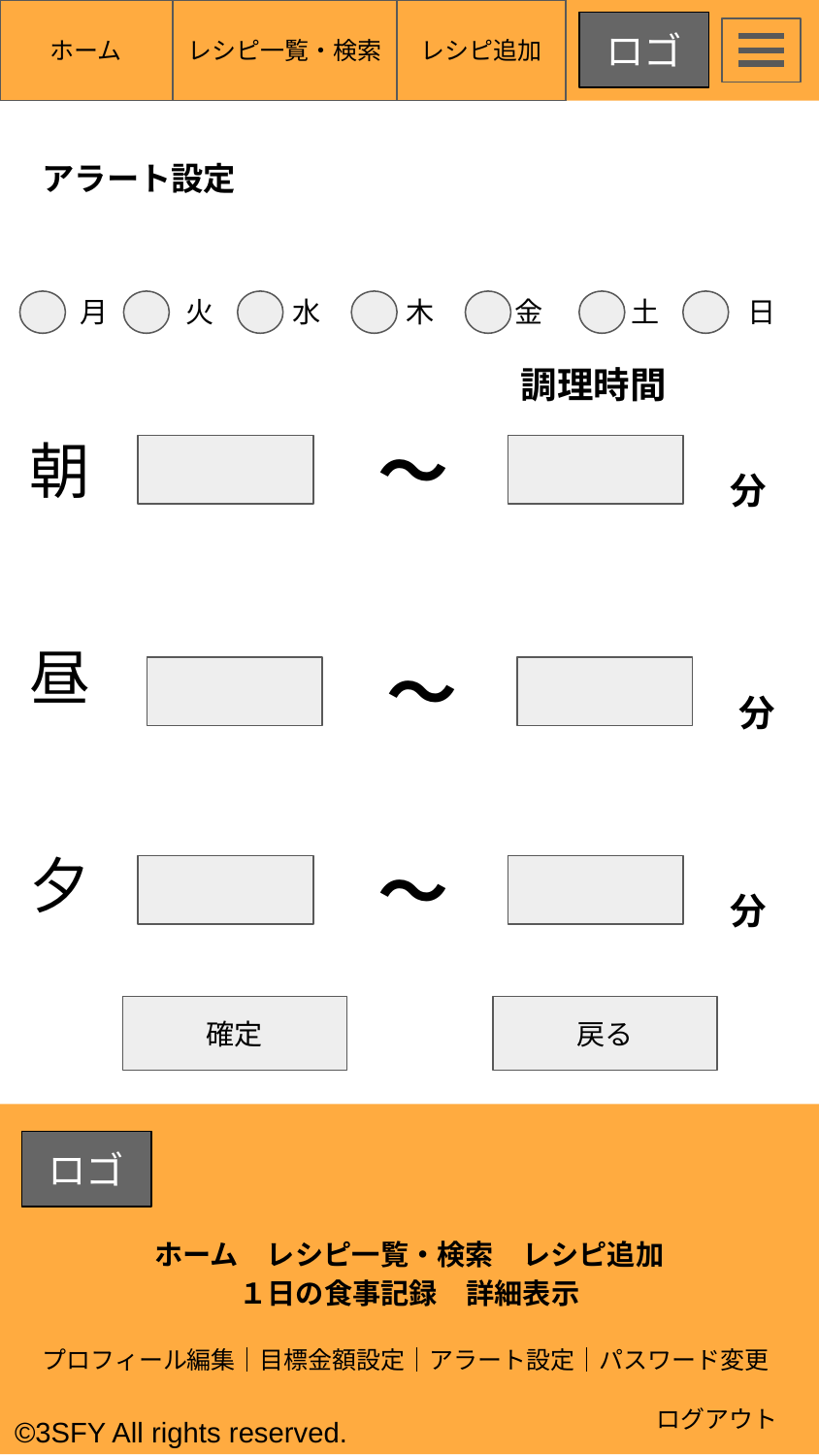

レシピ一覧・検索
レシピ登録
レシピ追加
ホーム
ロゴ

アラート設定
アラート設定
月

火

水
木
金
土
日

調理時間
～
朝

分
昼
～

分
～
夕

分
確定
戻る

©3SFY All rights reserved.
ロゴ
ホーム　レシピ一覧・検索　レシピ追加
１日の食事記録　詳細表示
プロフィール編集｜目標金額設定｜アラート設定｜パスワード変更
ログアウト